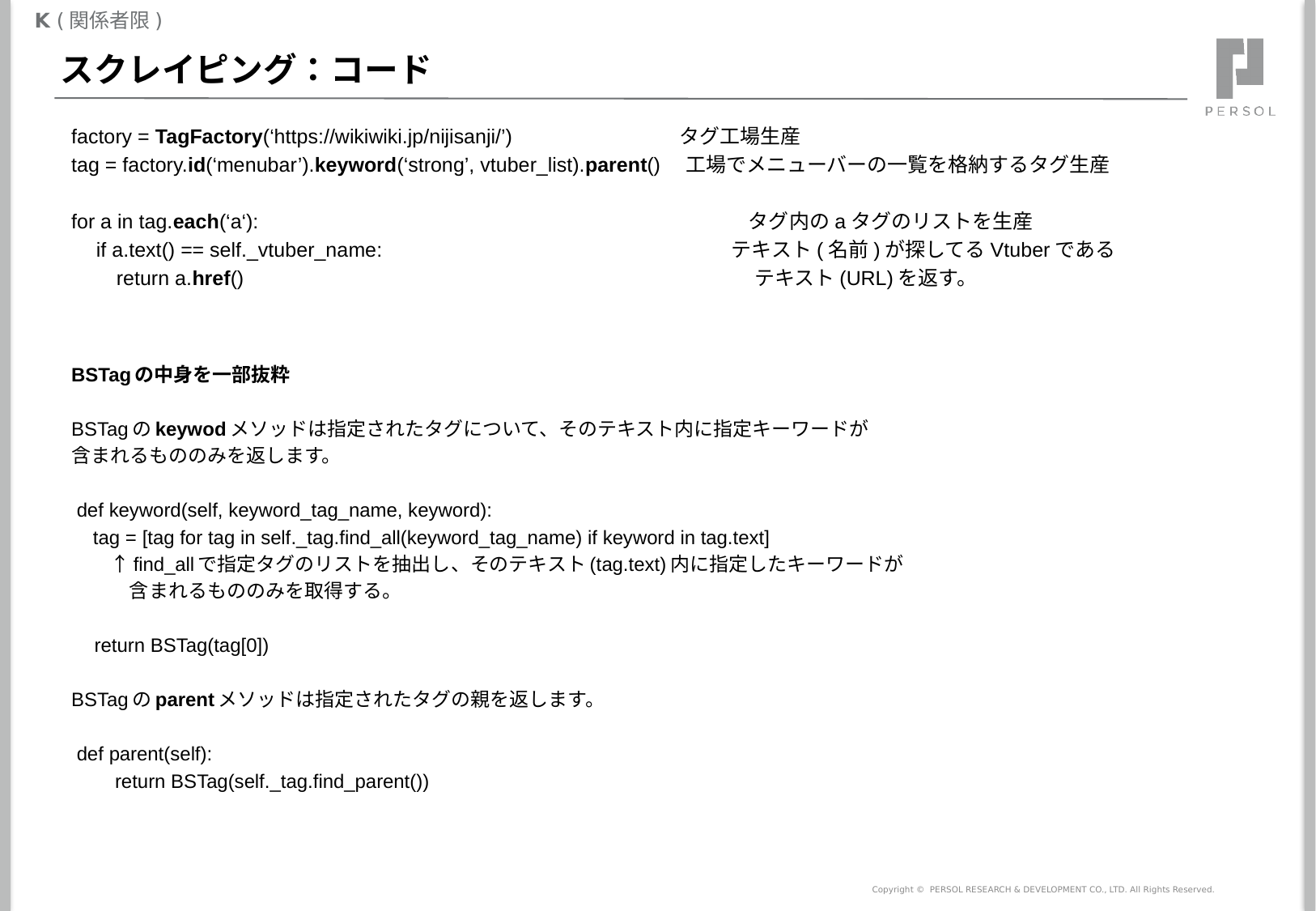

# スクレイピング：コード
factory = TagFactory(‘https://wikiwiki.jp/nijisanji/’)　　　　　　　　タグ工場生産
tag = factory.id(‘menubar’).keyword(‘strong’, vtuber_list).parent()　工場でメニューバーの一覧を格納するタグ生産

for a in tag.each(‘a‘):　　　　　　　　　　　　　　　　　　　　　　　　タグ内のaタグのリストを生産
　if a.text() == self._vtuber_name:　　　　　　　　　　　　　　　　　テキスト(名前)が探してるVtuberである
　　return a.href()　　　　　　　　　　　　　　　　　　　　　　　　　テキスト(URL)を返す。
BSTagの中身を一部抜粋

BSTagのkeywodメソッドは指定されたタグについて、そのテキスト内に指定キーワードが
含まれるもののみを返します。

 def keyword(self, keyword_tag_name, keyword):
    tag = [tag for tag in self._tag.find_all(keyword_tag_name) if keyword in tag.text]
　　↑find_allで指定タグのリストを抽出し、そのテキスト(tag.text)内に指定したキーワードが
　　　含まれるもののみを取得する。

　return BSTag(tag[0])

BSTagのparentメソッドは指定されたタグの親を返します。

 def parent(self):
        return BSTag(self._tag.find_parent())